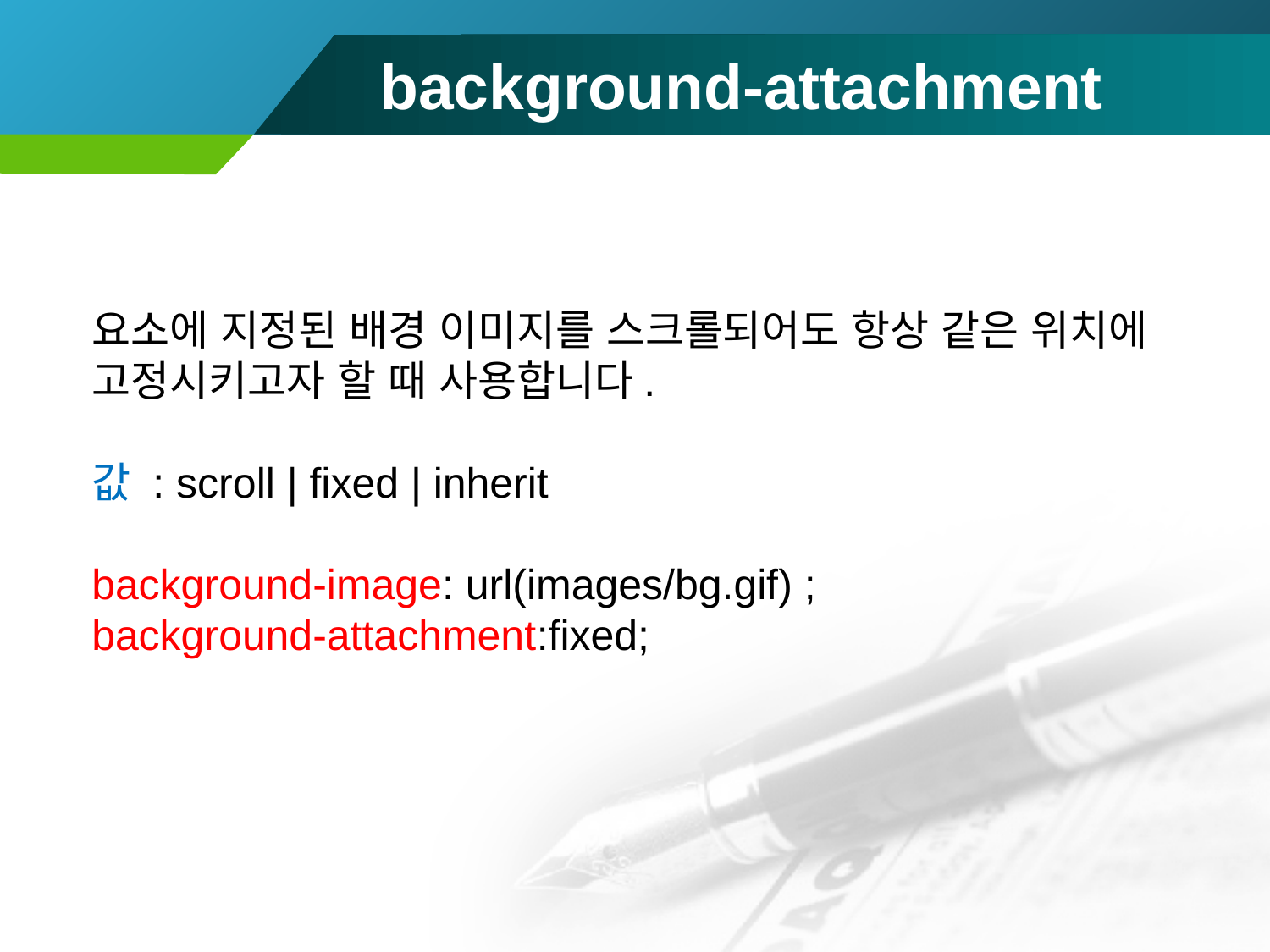

# background-attachment
요소에 지정된 배경 이미지를 스크롤되어도 항상 같은 위치에 고정시키고자 할 때 사용합니다.

값 : scroll | fixed | inherit

background-image: url(images/bg.gif) ;
background-attachment:fixed;